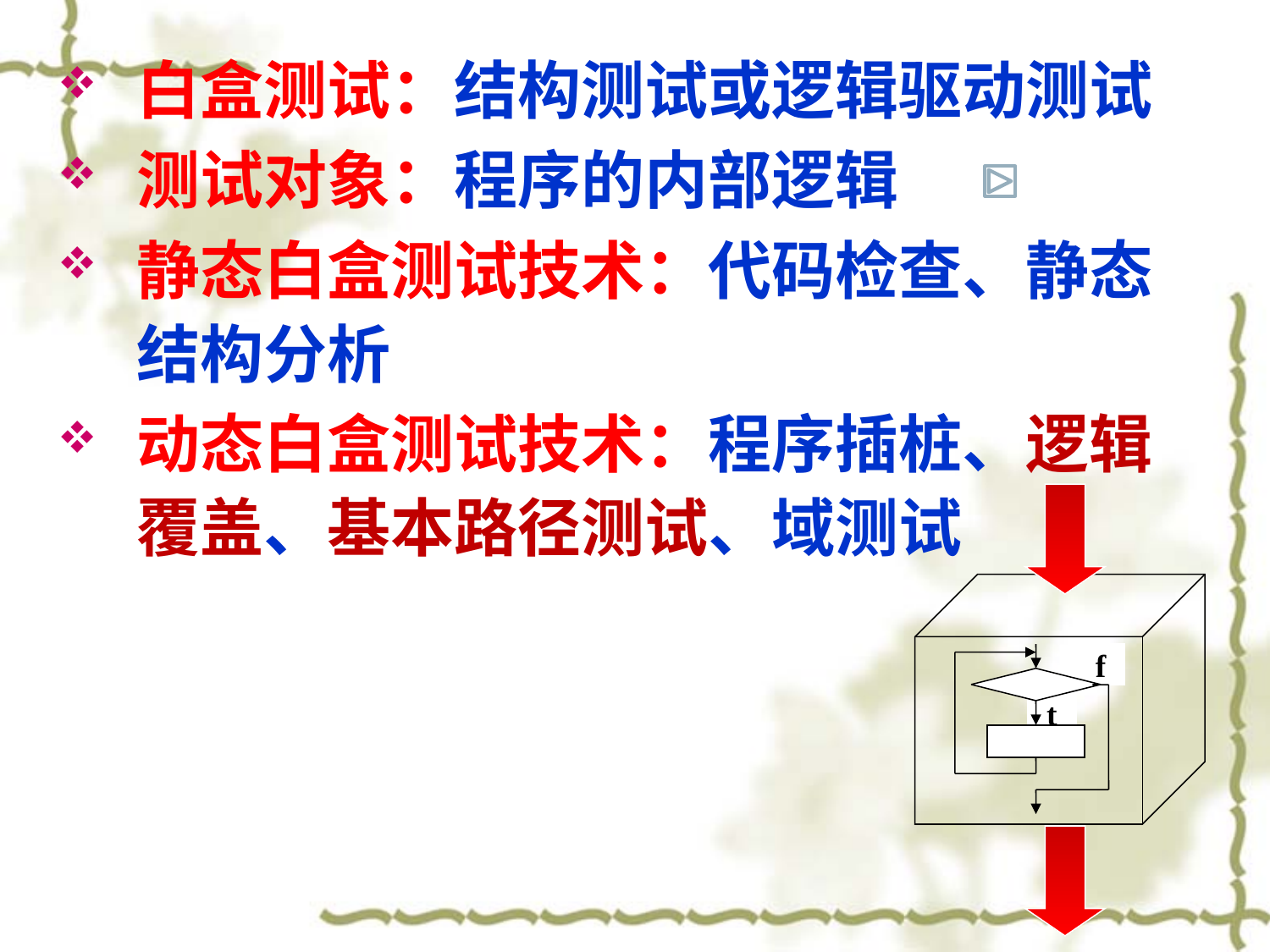

白盒测试：结构测试或逻辑驱动测试
测试对象：程序的内部逻辑
静态白盒测试技术：代码检查、静态结构分析
动态白盒测试技术：程序插桩、逻辑覆盖、基本路径测试、域测试

f

t